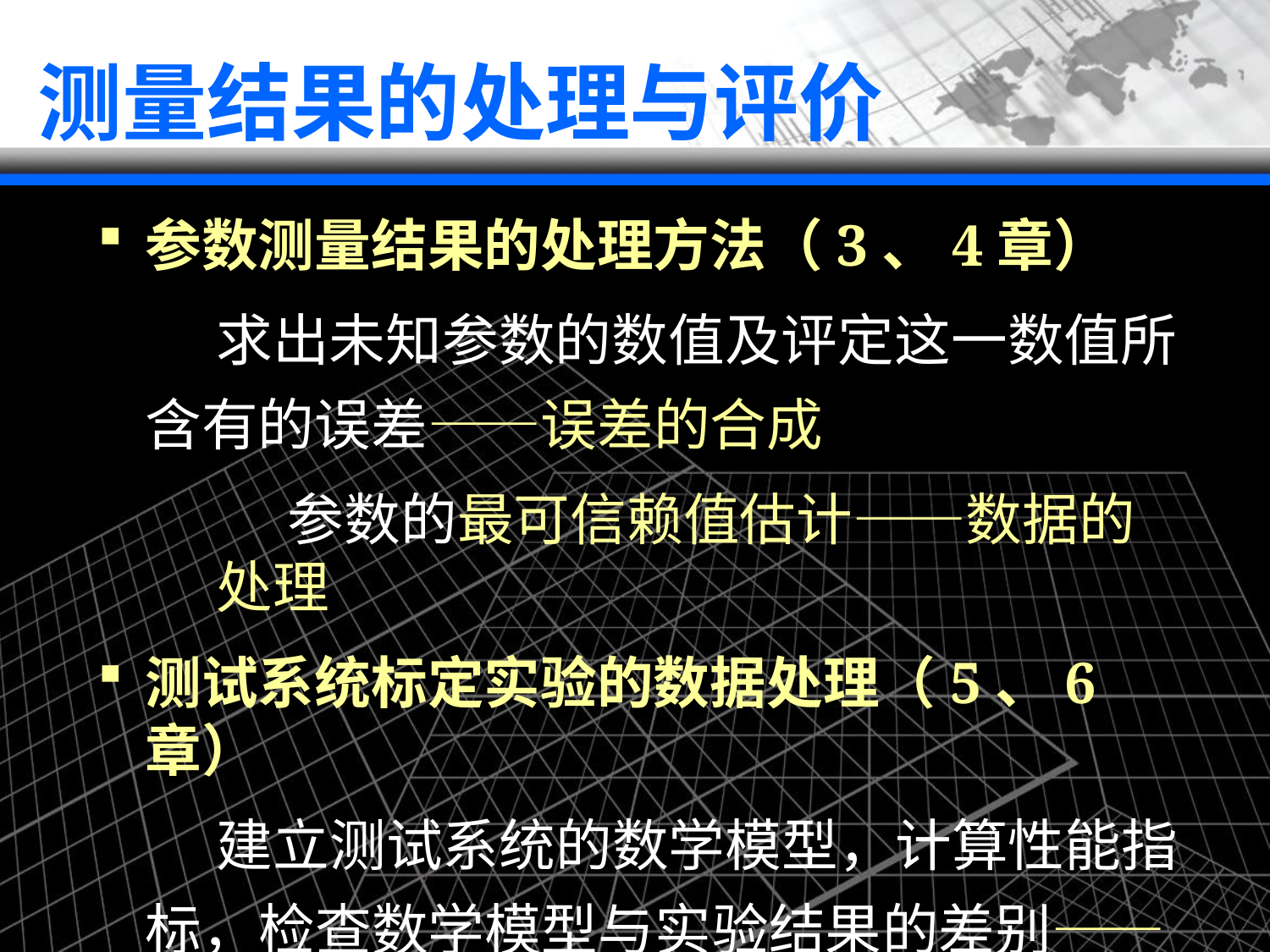

# 测量结果的处理与评价
参数测量结果的处理方法（3、4章）
求出未知参数的数值及评定这一数值所 含有的误差——误差的合成
参数的最可信赖值估计——数据的处理
测试系统标定实验的数据处理（5、6章）
建立测试系统的数学模型，计算性能指 标，检查数学模型与实验结果的差别——  数据的处理